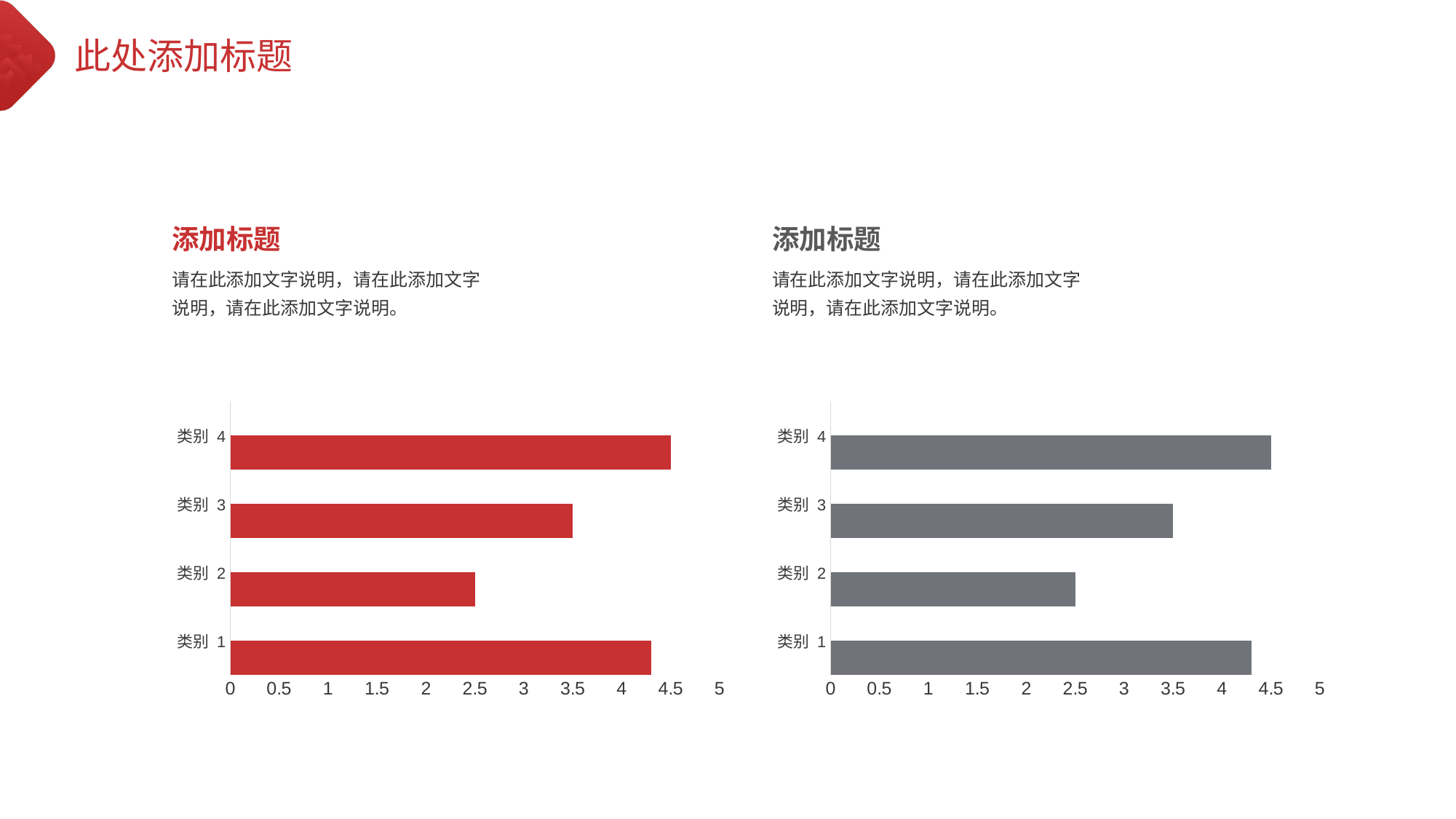

此处添加标题
添加标题
添加标题
请在此添加文字说明，请在此添加文字说明，请在此添加文字说明。
请在此添加文字说明，请在此添加文字说明，请在此添加文字说明。

### Chart

| Category | 系列 1 | 列1 | 列2 |
|---|---|---|---|
| 类别 1 | 4.3 | None | None |
| 类别 2 | 2.5 | None | None |
| 类别 3 | 3.5 | None | None |
| 类别 4 | 4.5 | None | None |

### Chart

| Category | 系列 1 | 列1 | 列2 |
|---|---|---|---|
| 类别 1 | 4.3 | None | None |
| 类别 2 | 2.5 | None | None |
| 类别 3 | 3.5 | None | None |
| 类别 4 | 4.5 | None | None |